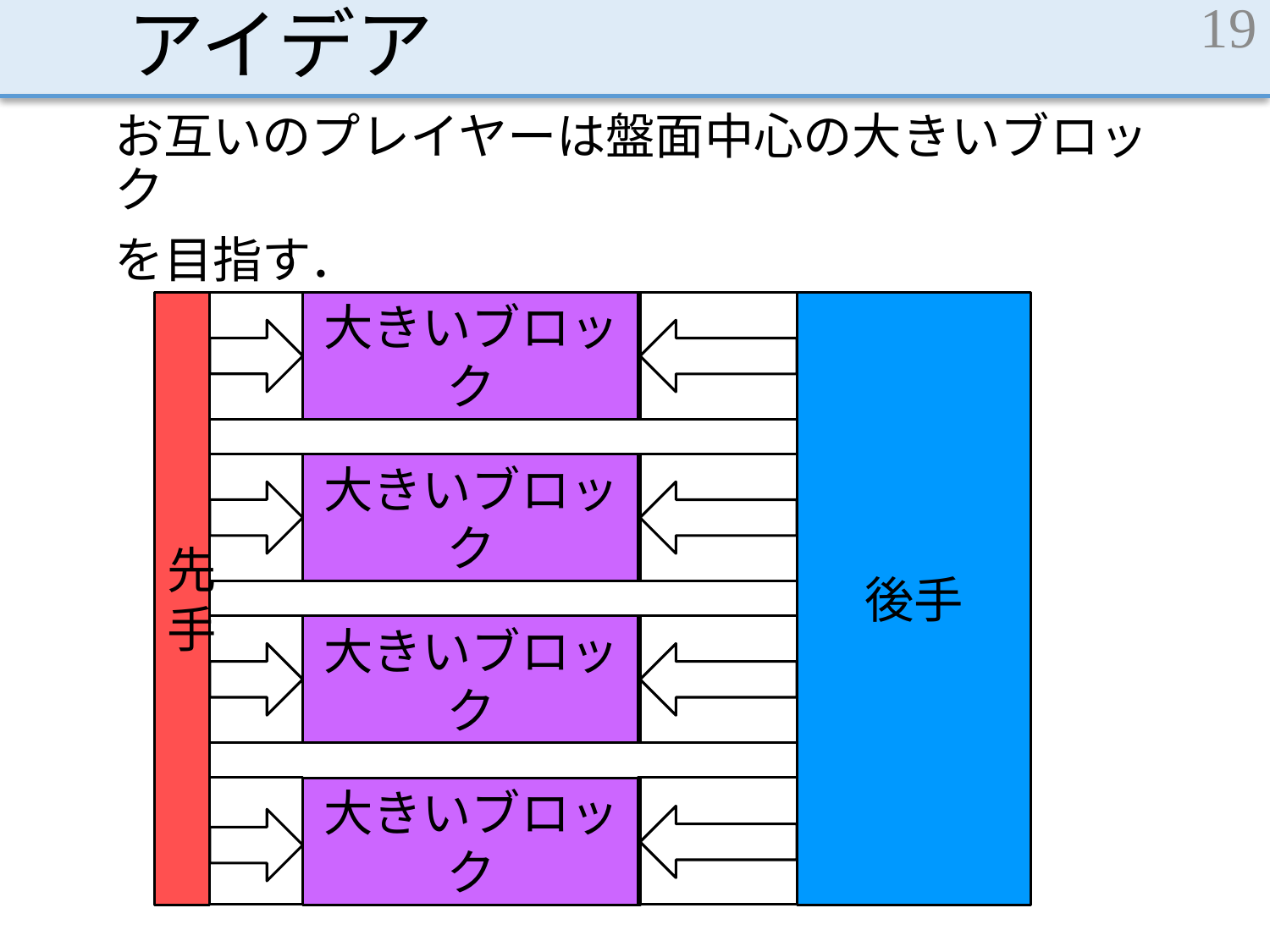

# アイデア
19
お互いのプレイヤーは盤面中心の大きいブロック
を目指す．
先手

大きいブロック

後手

大きいブロック

大きいブロック

大きいブロック